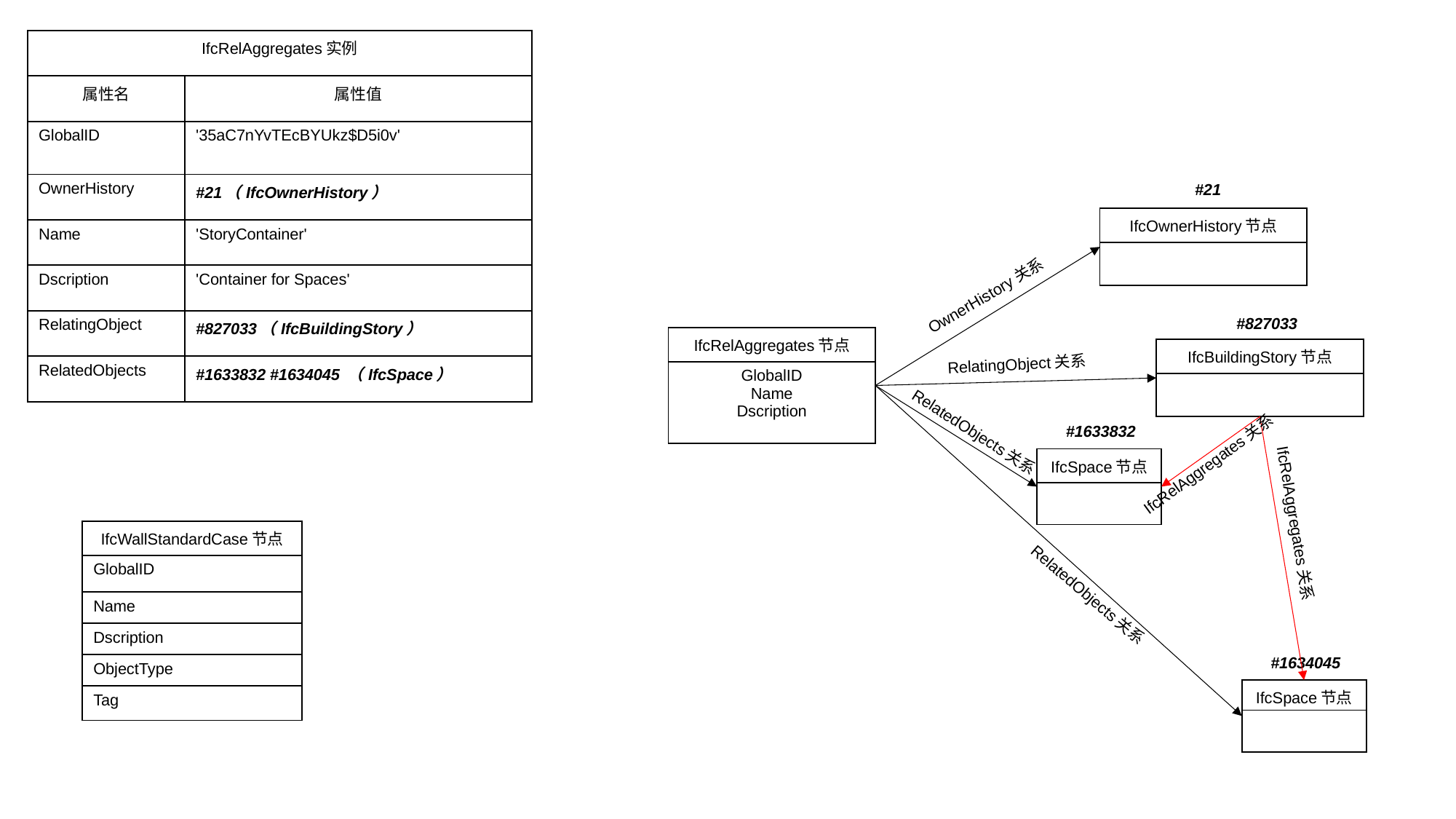

| IfcRelAggregates实例 |  |
| --- | --- |
| 属性名 | 属性值 |
| GlobalID | '35aC7nYvTEcBYUkz$D5i0v' |
| OwnerHistory | #21（IfcOwnerHistory） |
| Name | 'StoryContainer' |
| Dscription | 'Container for Spaces' |
| RelatingObject | #827033（IfcBuildingStory） |
| RelatedObjects | #1633832 #1634045 （IfcSpace） |
#21
| IfcOwnerHistory节点 |
| --- |
|  |
OwnerHistory关系
#827033
| IfcRelAggregates节点 |
| --- |
| GlobalID Name Dscription |
| IfcBuildingStory节点 |
| --- |
|  |
RelatingObject关系
#1633832
RelatedObjects关系
IfcRelAggregates关系
| IfcSpace节点 |
| --- |
|  |
IfcRelAggregates关系
| IfcWallStandardCase节点 |
| --- |
| GlobalID |
| Name |
| Dscription |
| ObjectType |
| Tag |
RelatedObjects关系
#1634045
| IfcSpace节点 |
| --- |
|  |